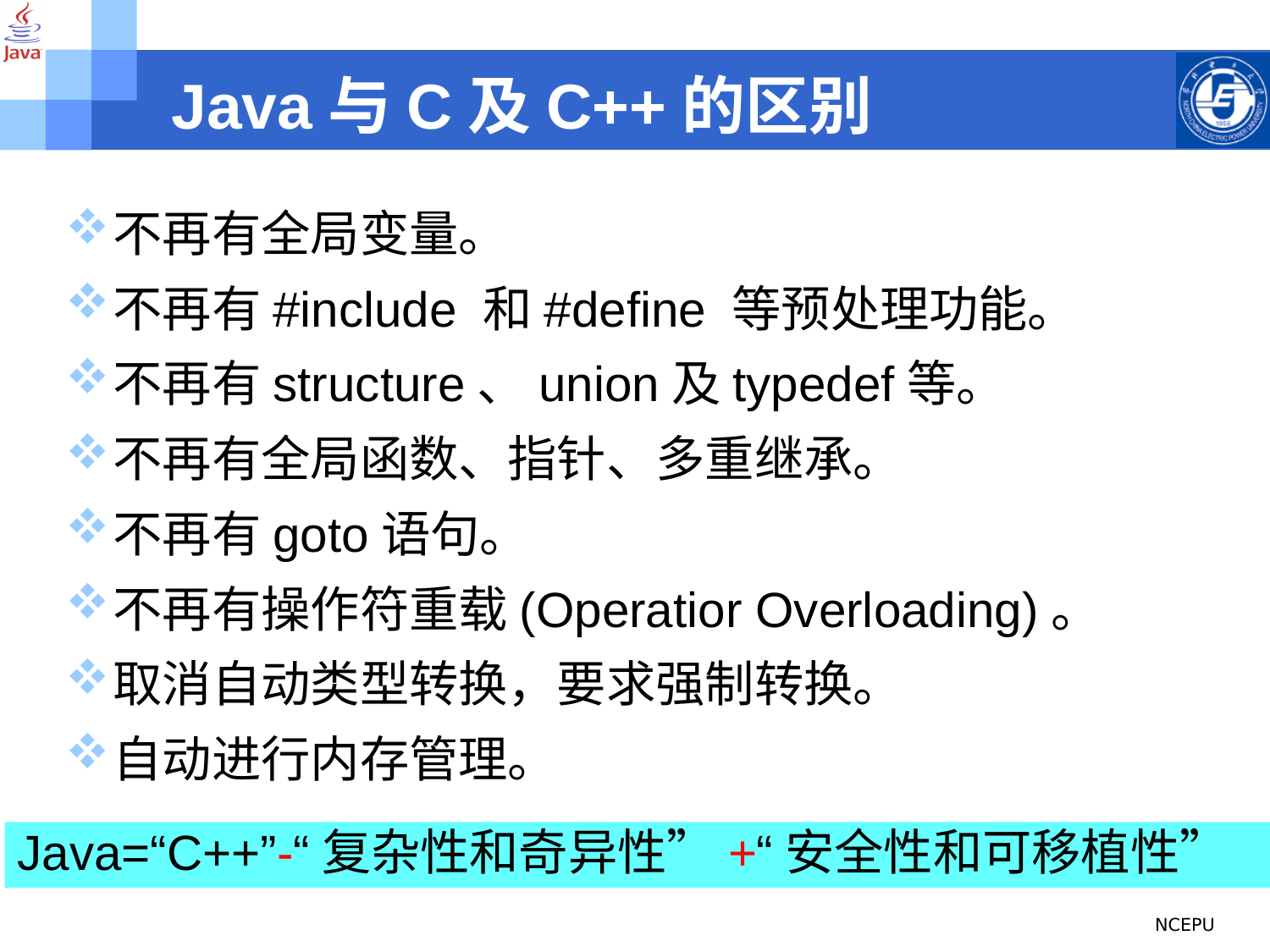

# Java与C及C++的区别
不再有全局变量。
不再有#include 和#define 等预处理功能。
不再有structure、union及typedef等。
不再有全局函数、指针、多重继承。
不再有goto语句。
不再有操作符重载(Operatior Overloading)。
取消自动类型转换，要求强制转换。
自动进行内存管理。
Java=“C++”-“复杂性和奇异性”+“安全性和可移植性”
NCEPU